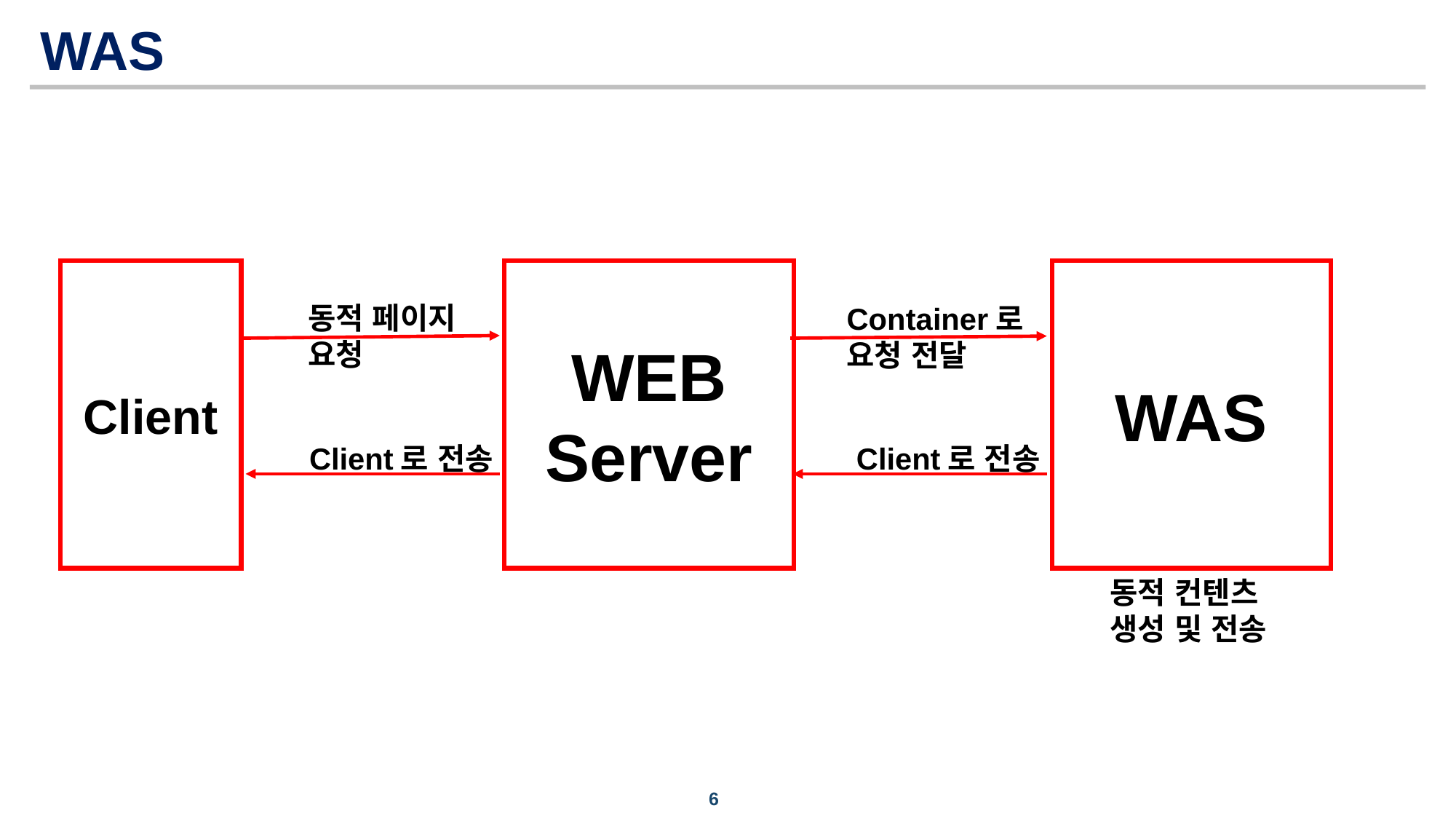

WAS
Client
WEB Server
WAS
동적 페이지 요청
Container로 요청 전달
Client로 전송
Client로 전송
동적 컨텐츠 생성 및 전송